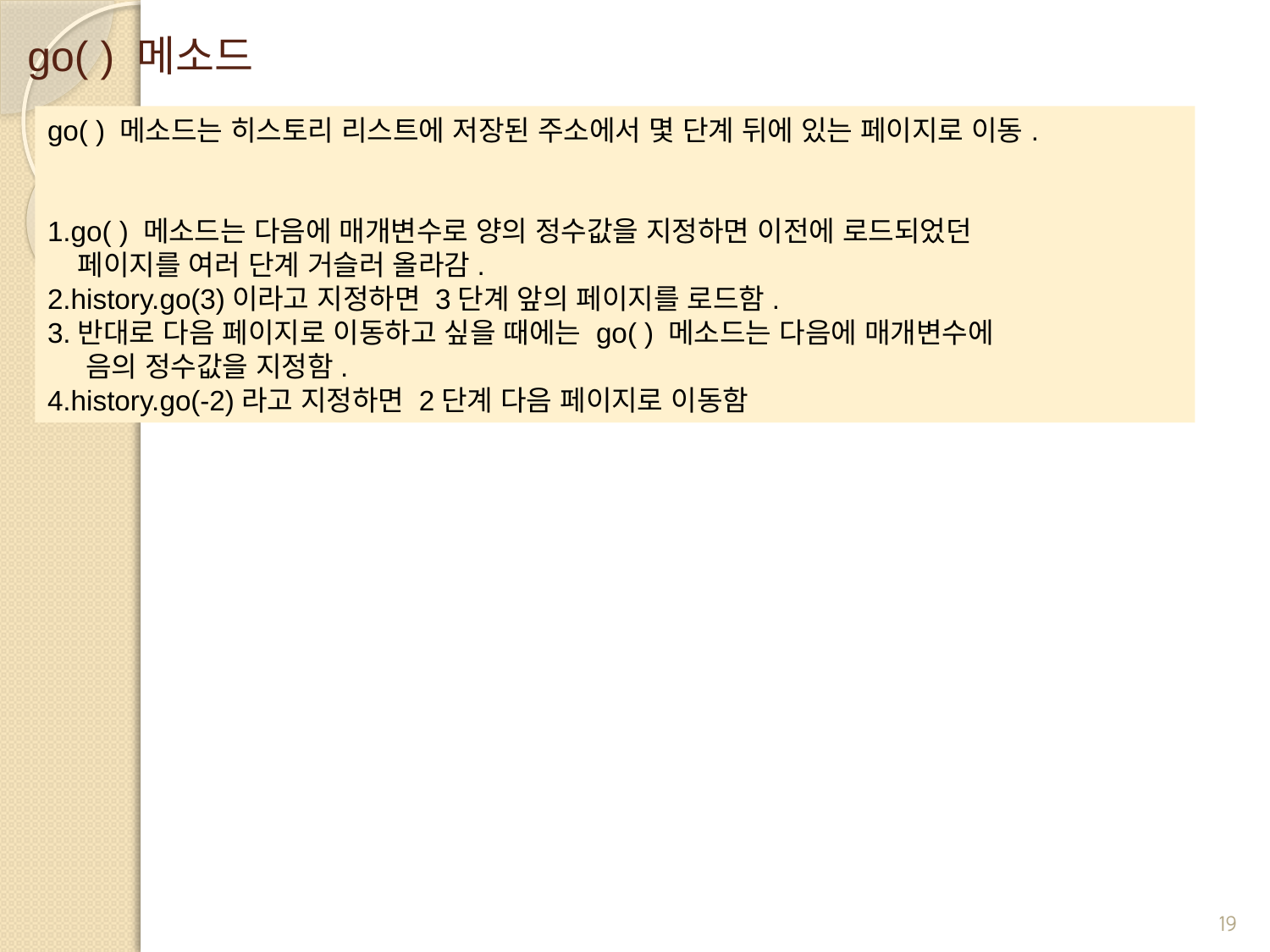

# go( ) 메소드
go( ) 메소드는 히스토리 리스트에 저장된 주소에서 몇 단계 뒤에 있는 페이지로 이동.

1.go( ) 메소드는 다음에 매개변수로 양의 정수값을 지정하면 이전에 로드되었던
   페이지를 여러 단계 거슬러 올라감.
2.history.go(3)이라고 지정하면 3단계 앞의 페이지를 로드함.
3.반대로 다음 페이지로 이동하고 싶을 때에는 go( ) 메소드는 다음에 매개변수에
    음의 정수값을 지정함.
4.history.go(-2)라고 지정하면 2단계 다음 페이지로 이동함
19